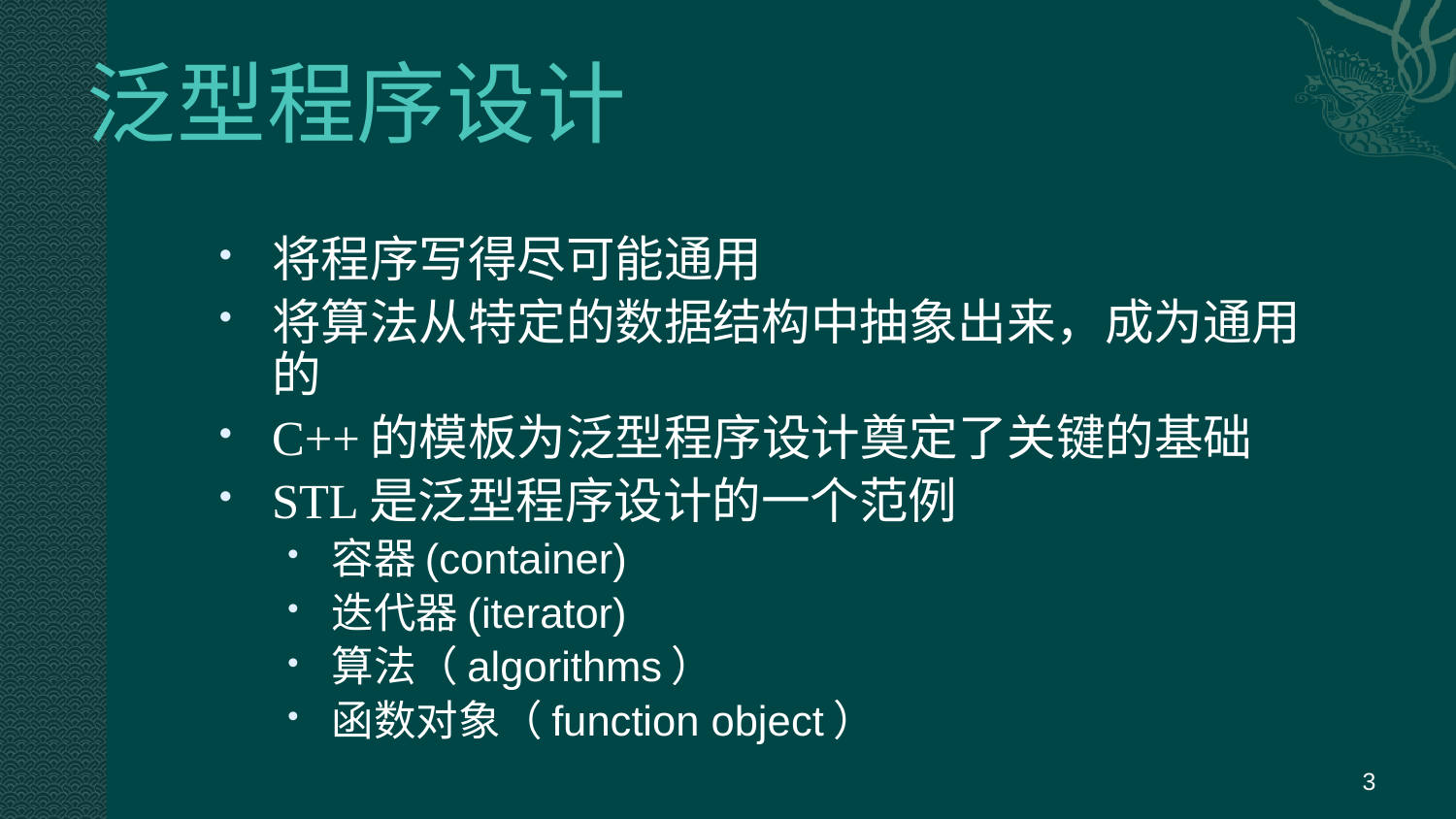

# 泛型程序设计
将程序写得尽可能通用
将算法从特定的数据结构中抽象出来，成为通用的
C++的模板为泛型程序设计奠定了关键的基础
STL是泛型程序设计的一个范例
容器(container)
迭代器(iterator)
算法（algorithms）
函数对象（function object）
3